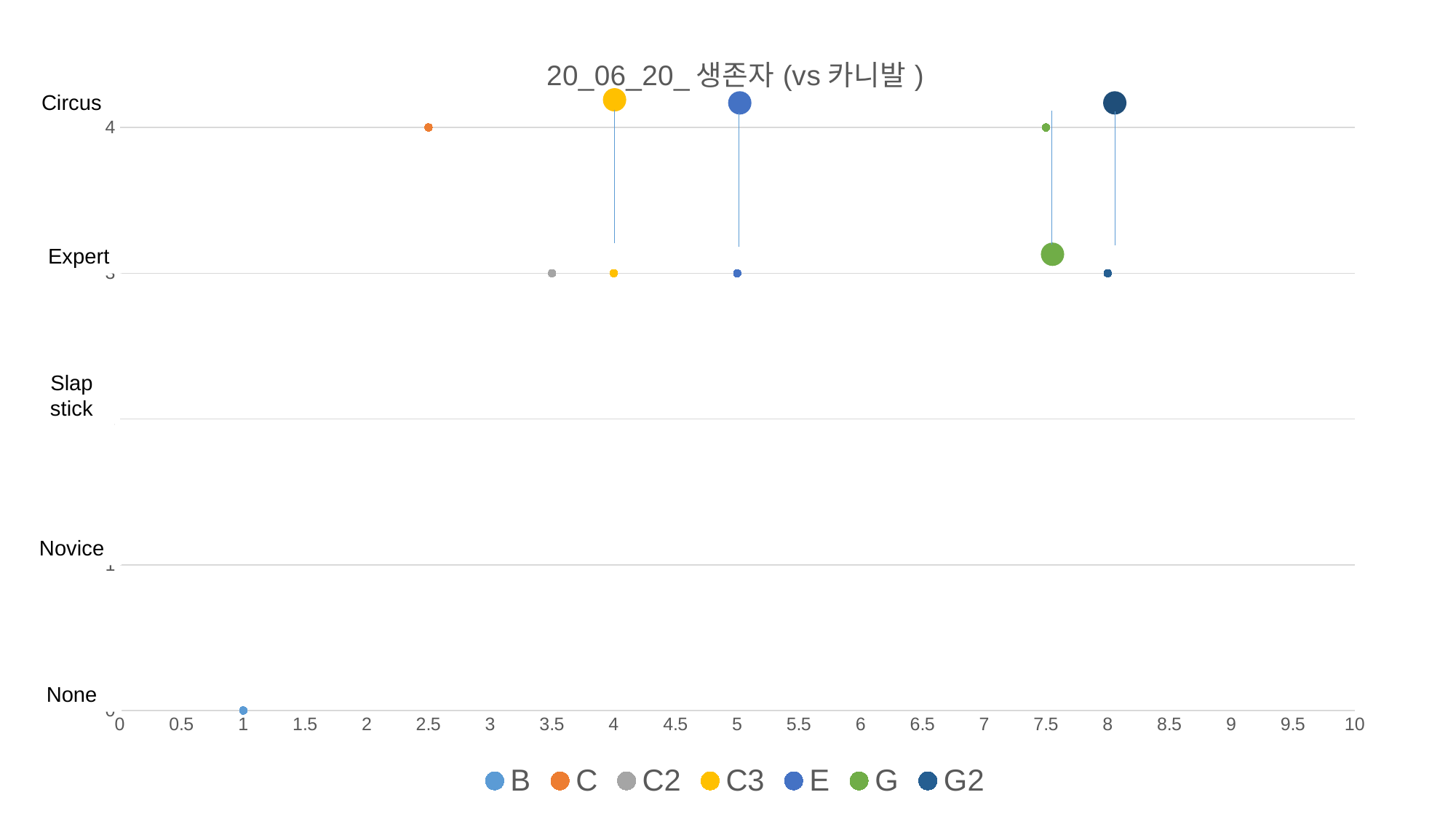

### Chart: 20_06_20_생존자(vs카니발)

| Category | B | C | C2 | C3 | E | G | G2 |
|---|---|---|---|---|---|---|---|
Circus

Expert

Slap
stick
Novice
None